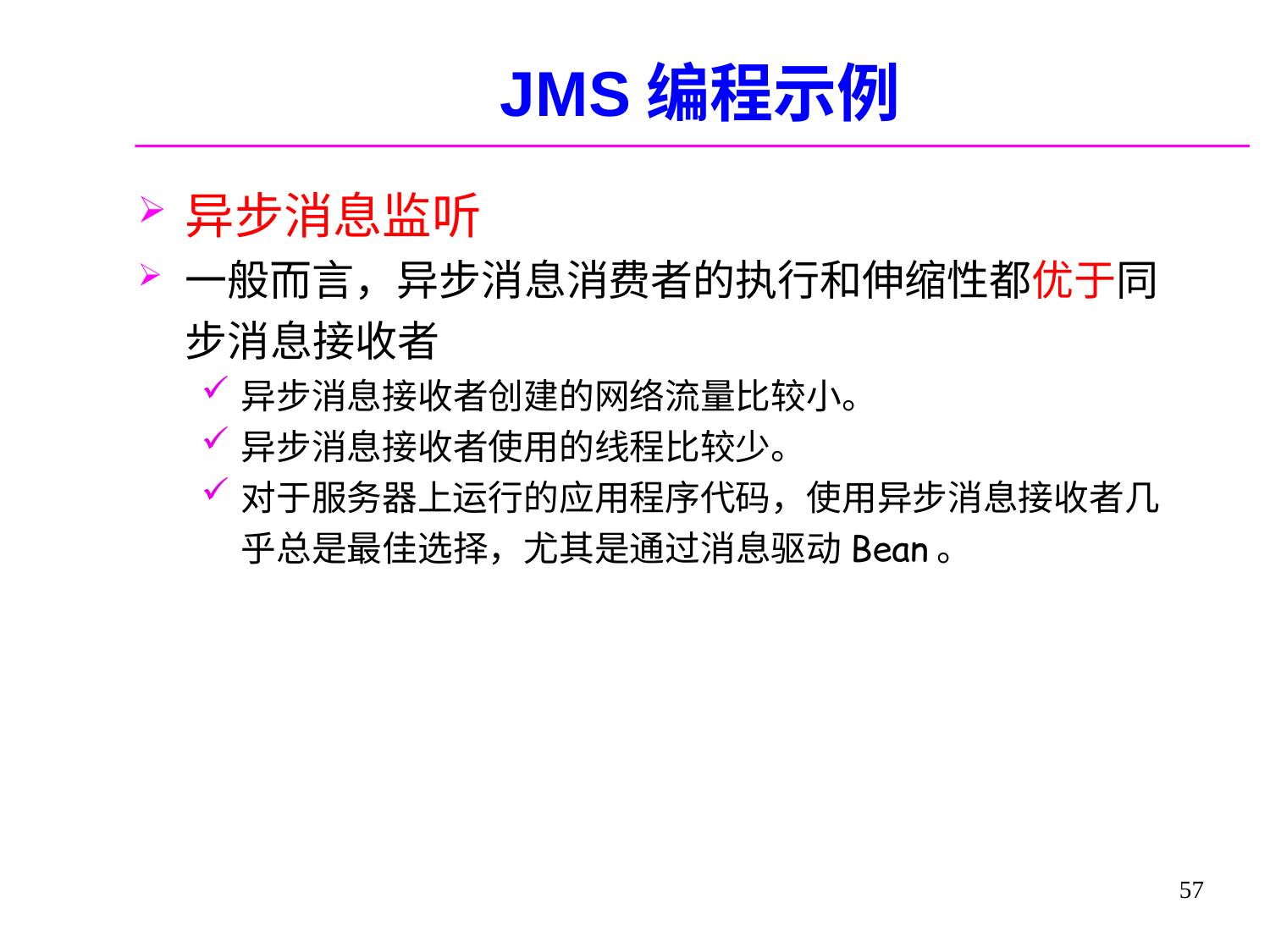

# JMS编程示例
异步消息监听
一般而言，异步消息消费者的执行和伸缩性都优于同步消息接收者
异步消息接收者创建的网络流量比较小。
异步消息接收者使用的线程比较少。
对于服务器上运行的应用程序代码，使用异步消息接收者几乎总是最佳选择，尤其是通过消息驱动Bean。
57